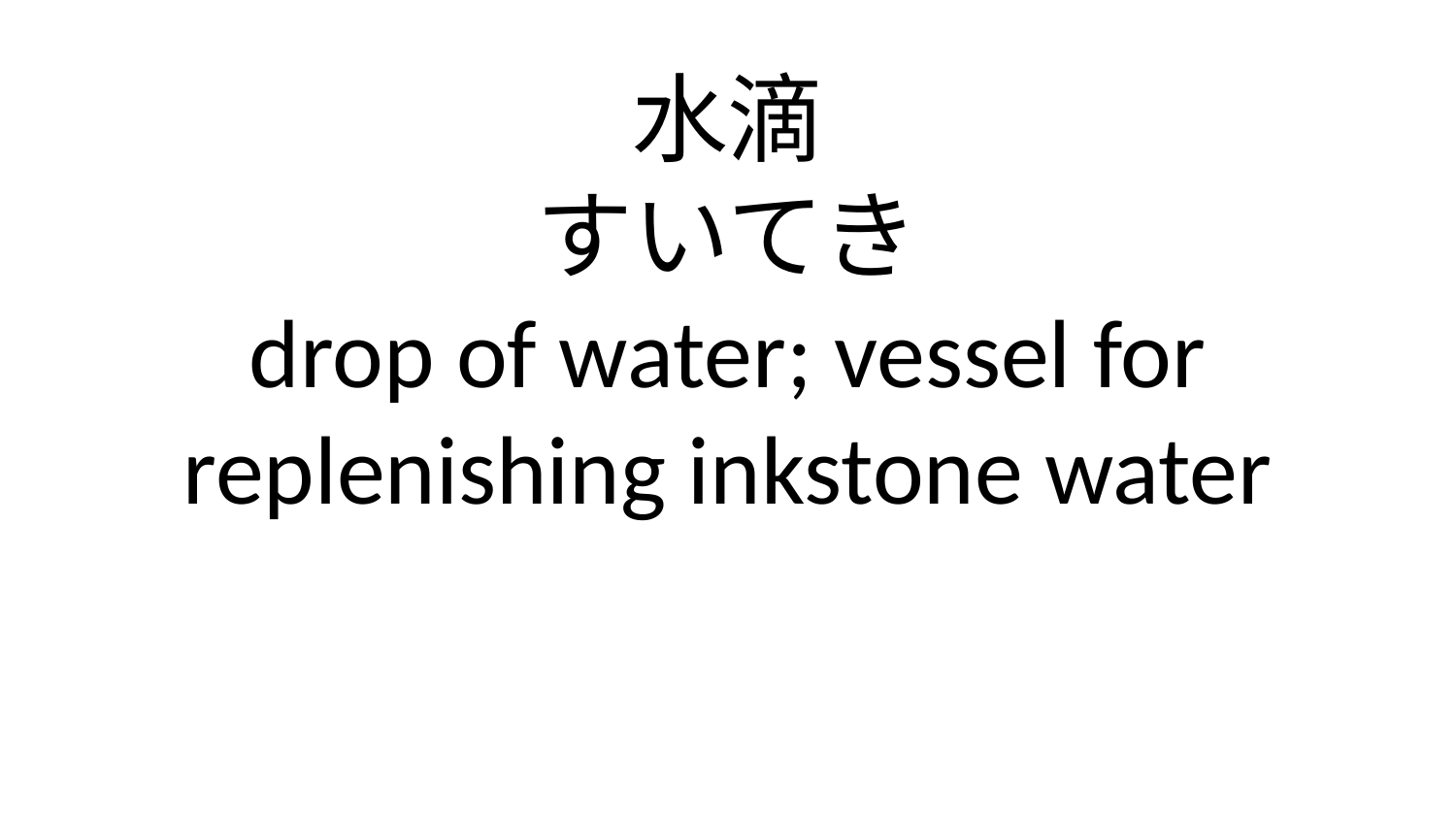

水滴
すいてき
drop of water; vessel for replenishing inkstone water